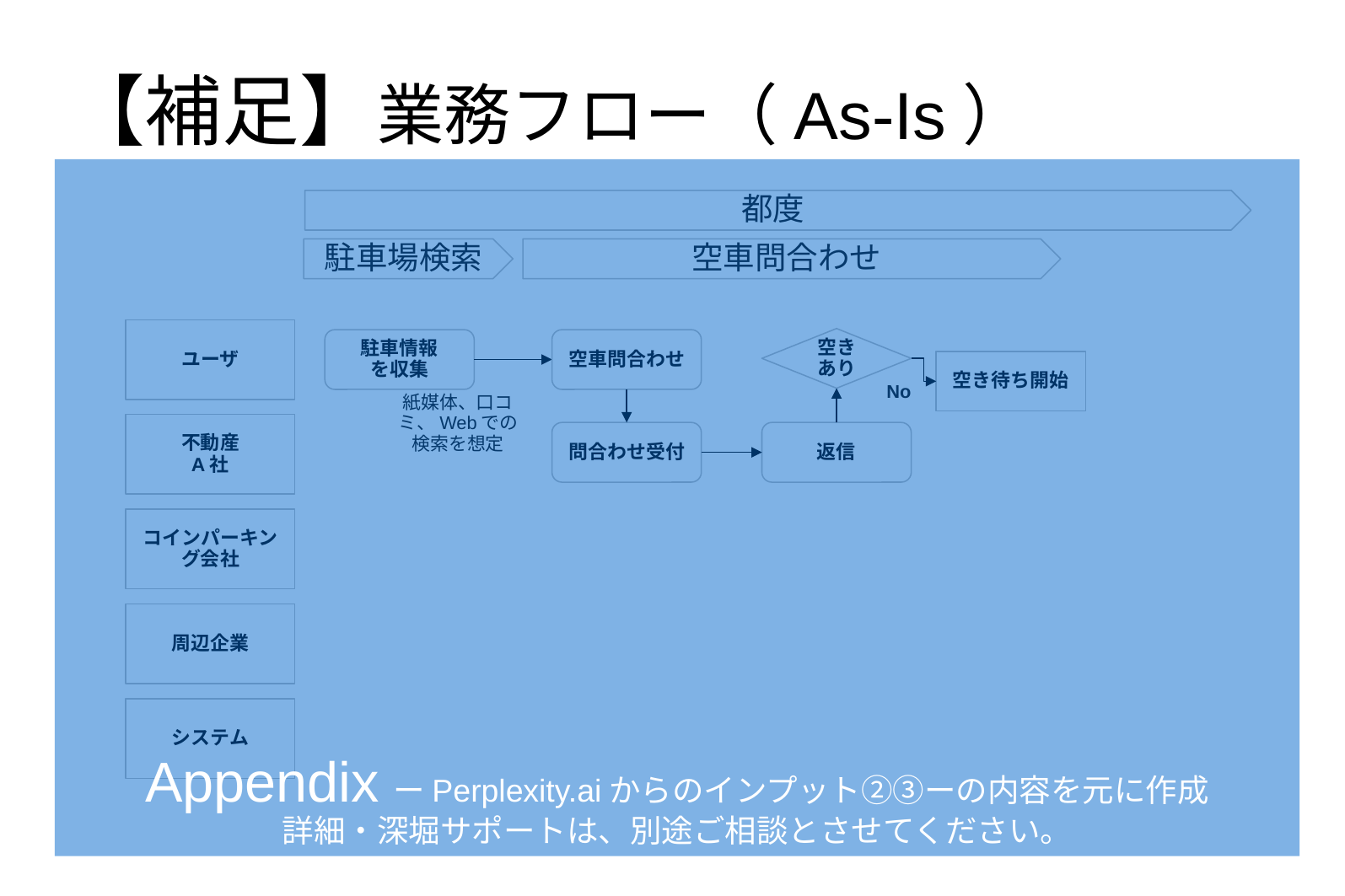

# 【補足】業務フロー（As-Is）
AppendixーPerplexity.aiからのインプット➁③ーの内容を元に作成
詳細・深堀サポートは、別途ご相談とさせてください。
都度
駐車場検索
空車問合わせ
ユーザ
空きあり
駐車情報
を収集
空車問合わせ
空き待ち開始
No
紙媒体、口コミ、Webでの検索を想定
不動産
A社
問合わせ受付
返信

コインパーキング会社

周辺企業
システム